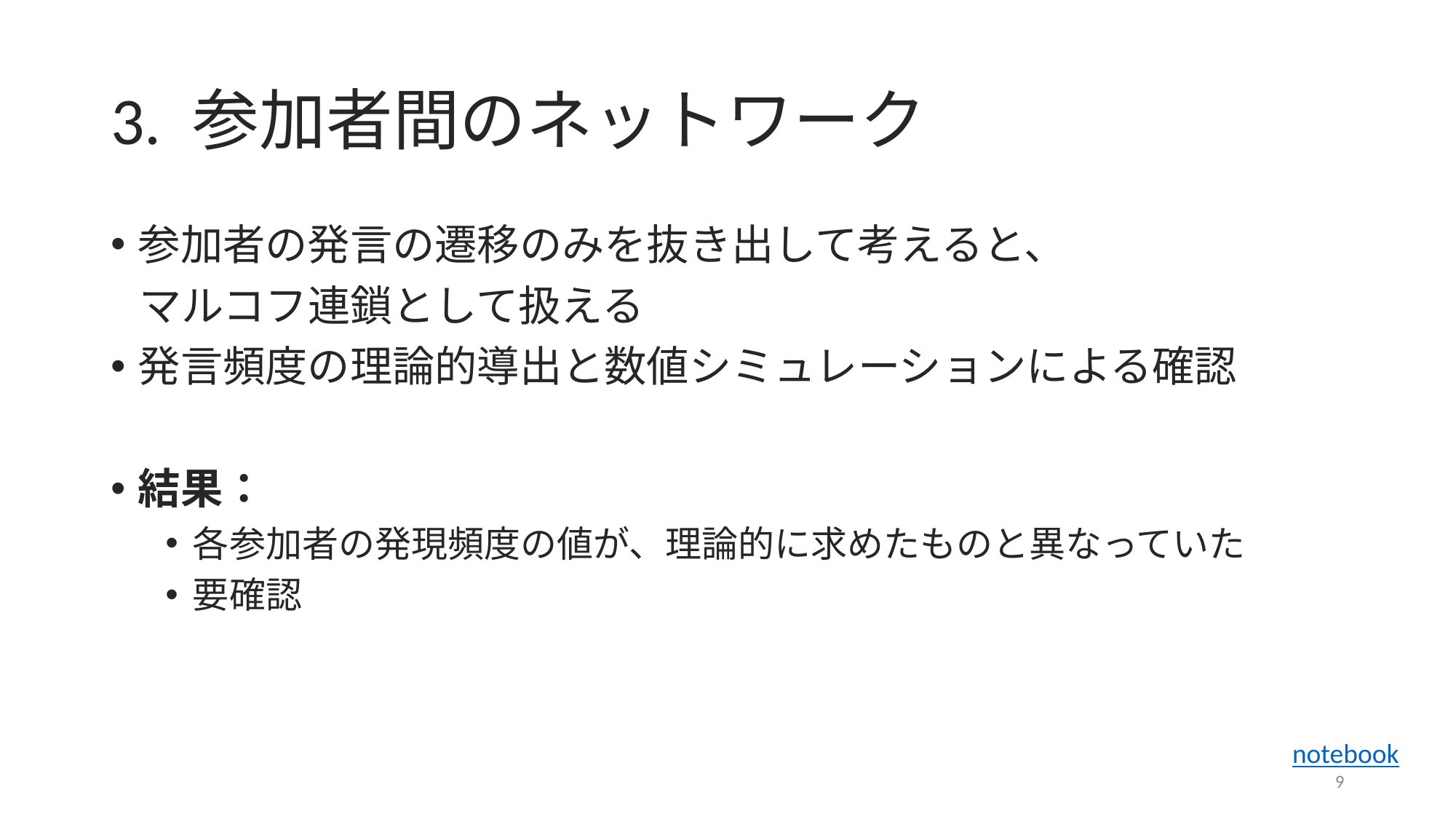

# 3. 参加者間のネットワーク
参加者の発言の遷移のみを抜き出して考えると、
マルコフ連鎖として扱える
発言頻度の理論的導出と数値シミュレーションによる確認

結果：
各参加者の発現頻度の値が、理論的に求めたものと異なっていた
要確認
notebook
9